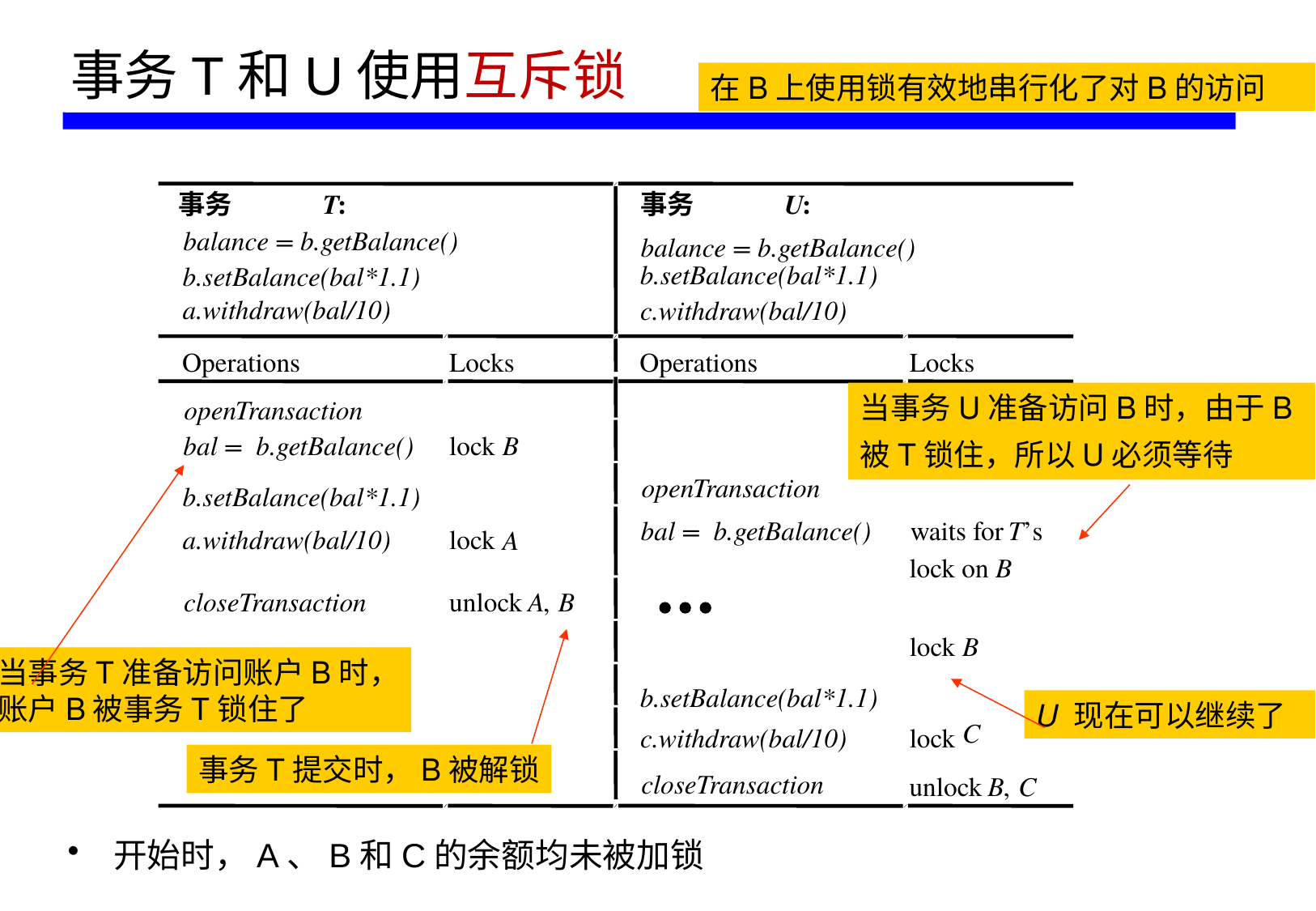

# 事务T和U使用互斥锁
在B上使用锁有效地串行化了对B的访问

事务
T
:

事务
U
:

balance = b.getBalance()
balance = b.getBalance()
b.setBalance(bal*1.1)
b.setBalance(bal*1.1)
a.withdraw(bal/10)
c.withdraw(bal/10)

Operations
Locks
Operations
Locks

openTransaction

bal =  b.getBalance()
lock
B

openTransaction
b.setBalance(bal*1.1)

bal =  b.getBalance()
waits for
T
’s
a.withdraw(bal/10)
lock
A
lock on
B

closeTransaction

unlock
A
,
B

lock
B

b.setBalance(bal*1.1)

C
c.withdraw(bal/10)
lock

closeTransaction
unlock
B
,
C

当事务U准备访问B时，由于B被T锁住，所以U必须等待

当事务T准备访问账户B时，
账户B被事务T锁住了

事务T提交时，B被解锁

U 现在可以继续了

开始时，A、B和C的余额均未被加锁